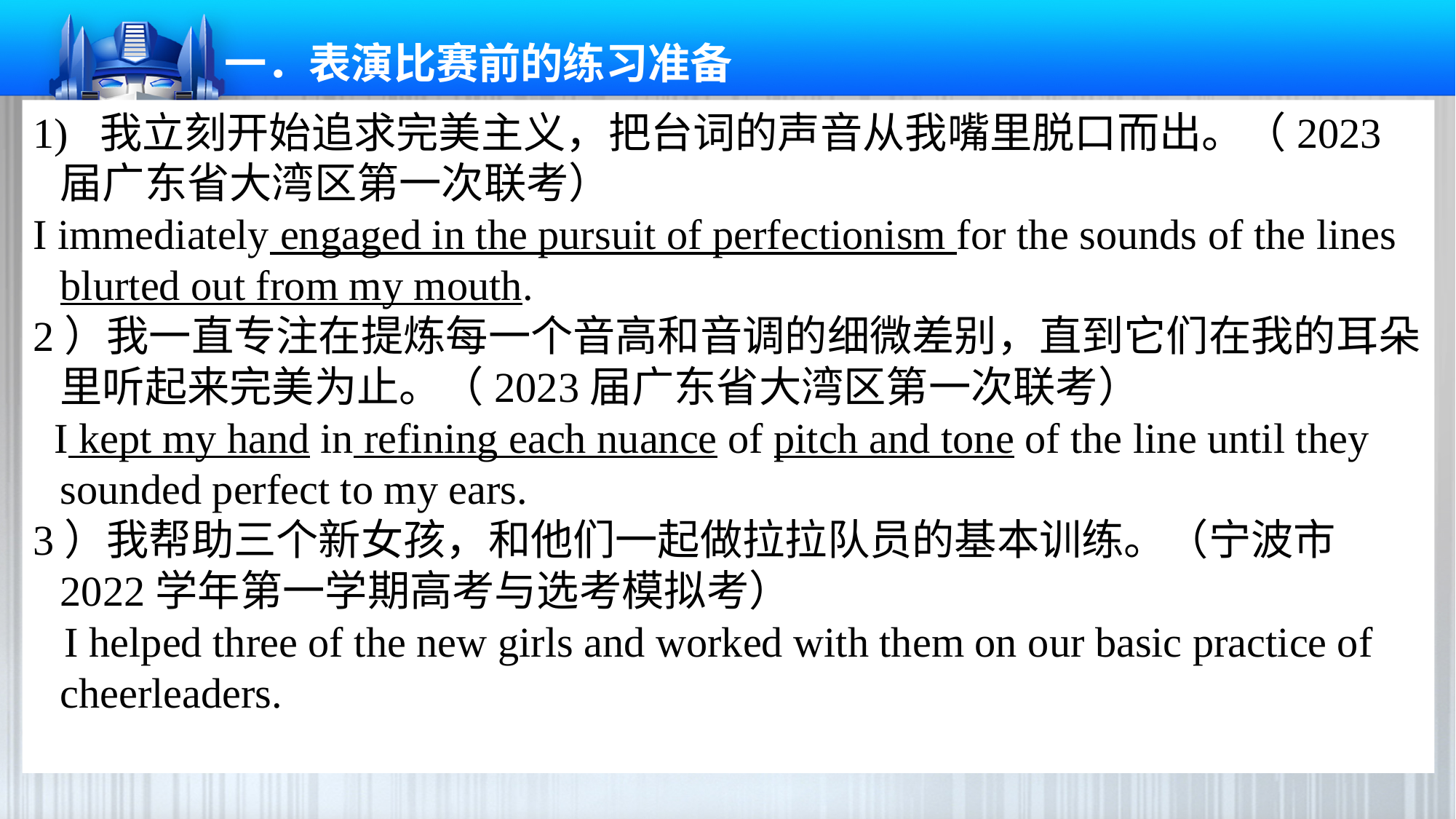

一．表演比赛前的练习准备
1)  我立刻开始追求完美主义，把台词的声音从我嘴里脱口而出。（2023届广东省大湾区第一次联考）
I immediately engaged in the pursuit of perfectionism for the sounds of the lines blurted out from my mouth.
2）我一直专注在提炼每一个音高和音调的细微差别，直到它们在我的耳朵里听起来完美为止。（2023届广东省大湾区第一次联考）
  I kept my hand in refining each nuance of pitch and tone of the line until they sounded perfect to my ears.
3）我帮助三个新女孩，和他们一起做拉拉队员的基本训练。（宁波市2022学年第一学期高考与选考模拟考）
   I helped three of the new girls and worked with them on our basic practice of cheerleaders.